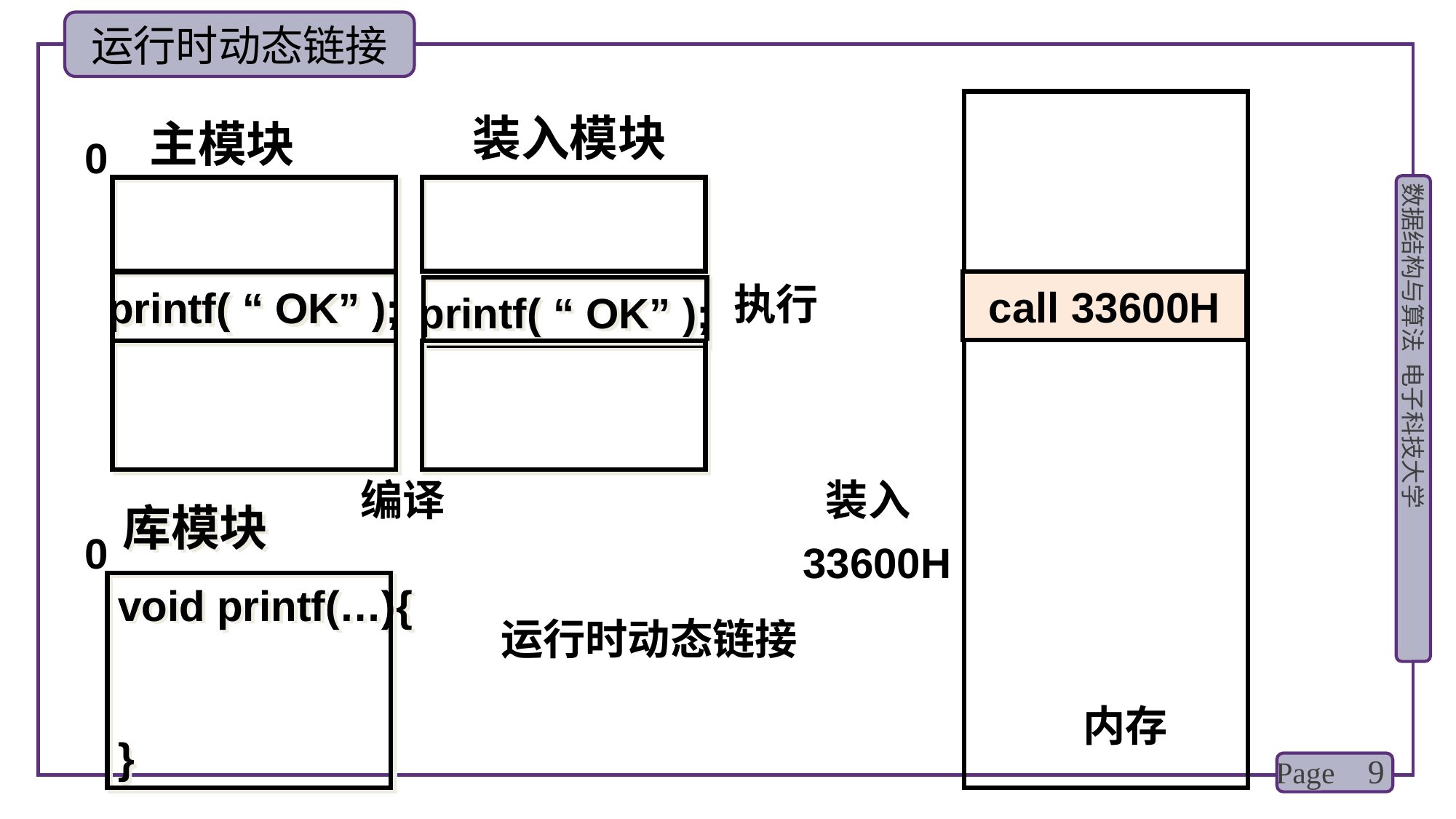

运行时动态链接

装入模块
主模块
0

call 33600H
printf( “ OK” );
执行
printf( “ OK” );
printf( “ OK” );

编译
装入
库模块
0
33600H
void printf(…){

}
void printf(…){

}
运行时动态链接
内存